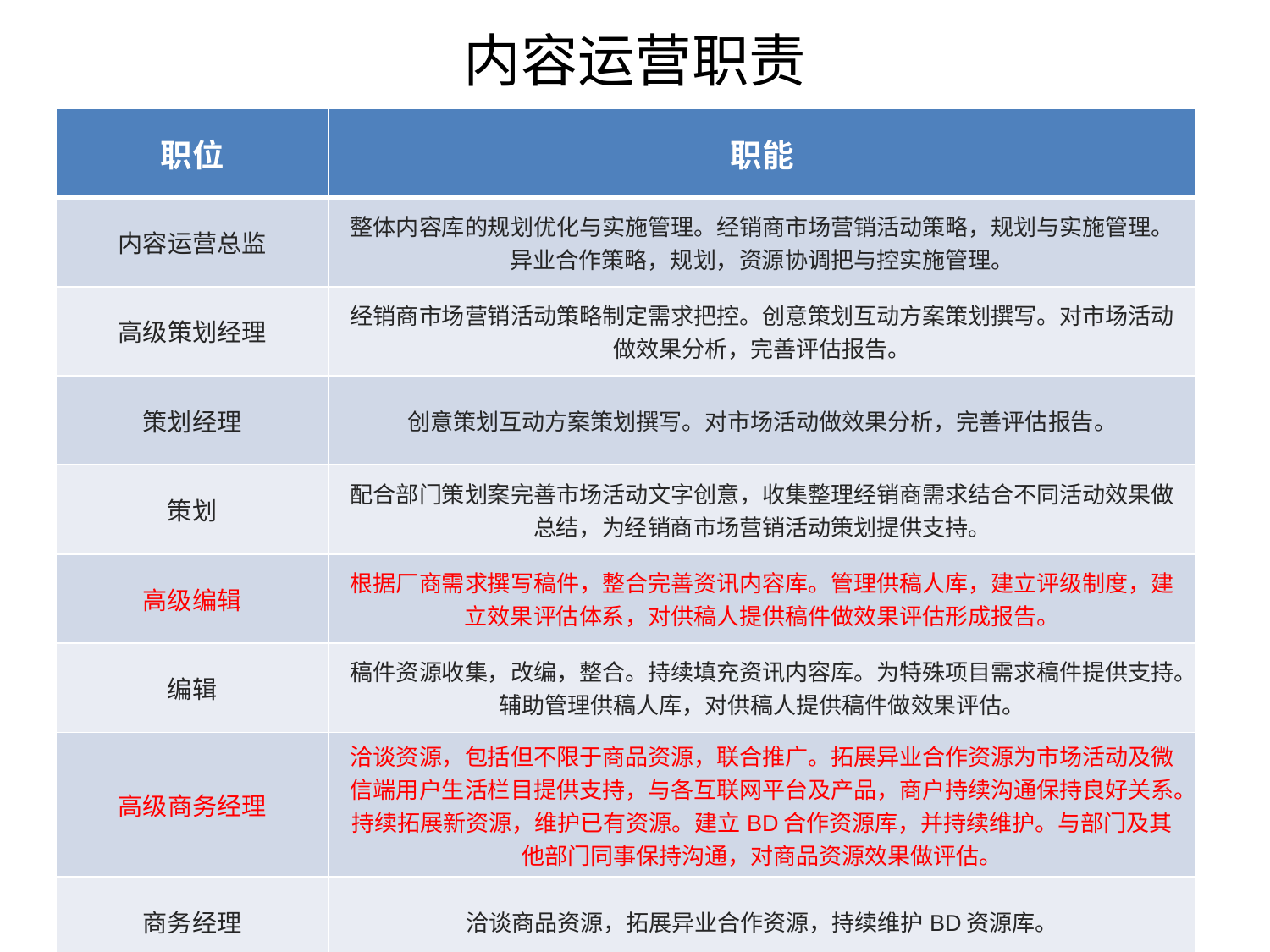

# 内容运营职责
| 职位 | 职能 |
| --- | --- |
| 内容运营总监 | 整体内容库的规划优化与实施管理。经销商市场营销活动策略，规划与实施管理。异业合作策略，规划，资源协调把与控实施管理。 |
| 高级策划经理 | 经销商市场营销活动策略制定需求把控。创意策划互动方案策划撰写。对市场活动做效果分析，完善评估报告。 |
| 策划经理 | 创意策划互动方案策划撰写。对市场活动做效果分析，完善评估报告。 |
| 策划 | 配合部门策划案完善市场活动文字创意，收集整理经销商需求结合不同活动效果做总结，为经销商市场营销活动策划提供支持。 |
| 高级编辑 | 根据厂商需求撰写稿件，整合完善资讯内容库。管理供稿人库，建立评级制度，建立效果评估体系，对供稿人提供稿件做效果评估形成报告。 |
| 编辑 | 稿件资源收集，改编，整合。持续填充资讯内容库。为特殊项目需求稿件提供支持。辅助管理供稿人库，对供稿人提供稿件做效果评估。 |
| 高级商务经理 | 洽谈资源，包括但不限于商品资源，联合推广。拓展异业合作资源为市场活动及微信端用户生活栏目提供支持，与各互联网平台及产品，商户持续沟通保持良好关系。持续拓展新资源，维护已有资源。建立BD合作资源库，并持续维护。与部门及其他部门同事保持沟通，对商品资源效果做评估。 |
| 商务经理 | 洽谈商品资源，拓展异业合作资源，持续维护BD资源库。 |